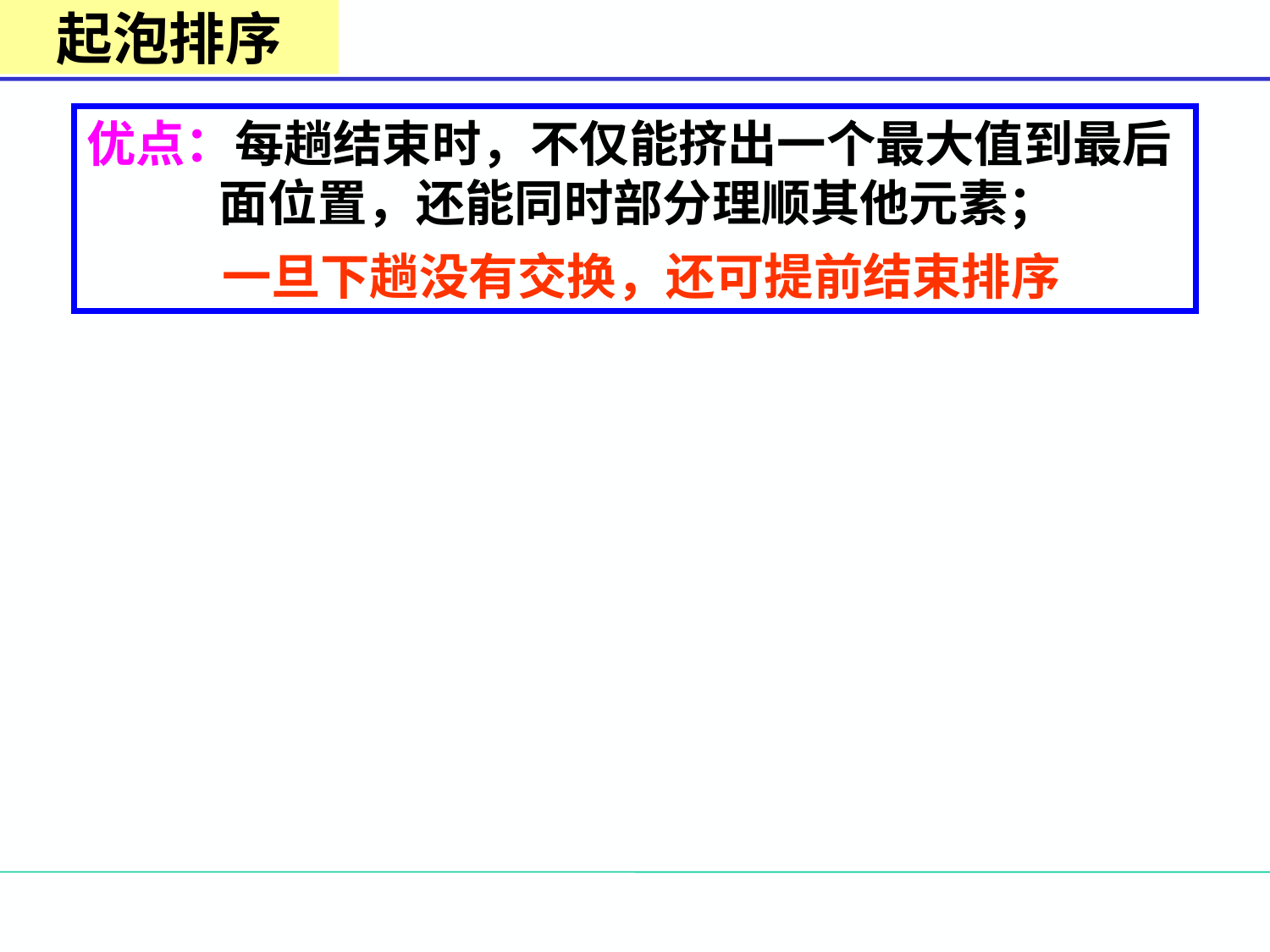

起泡排序
优点：每趟结束时，不仅能挤出一个最大值到最后面位置，还能同时部分理顺其他元素；
           一旦下趟没有交换，还可提前结束排序